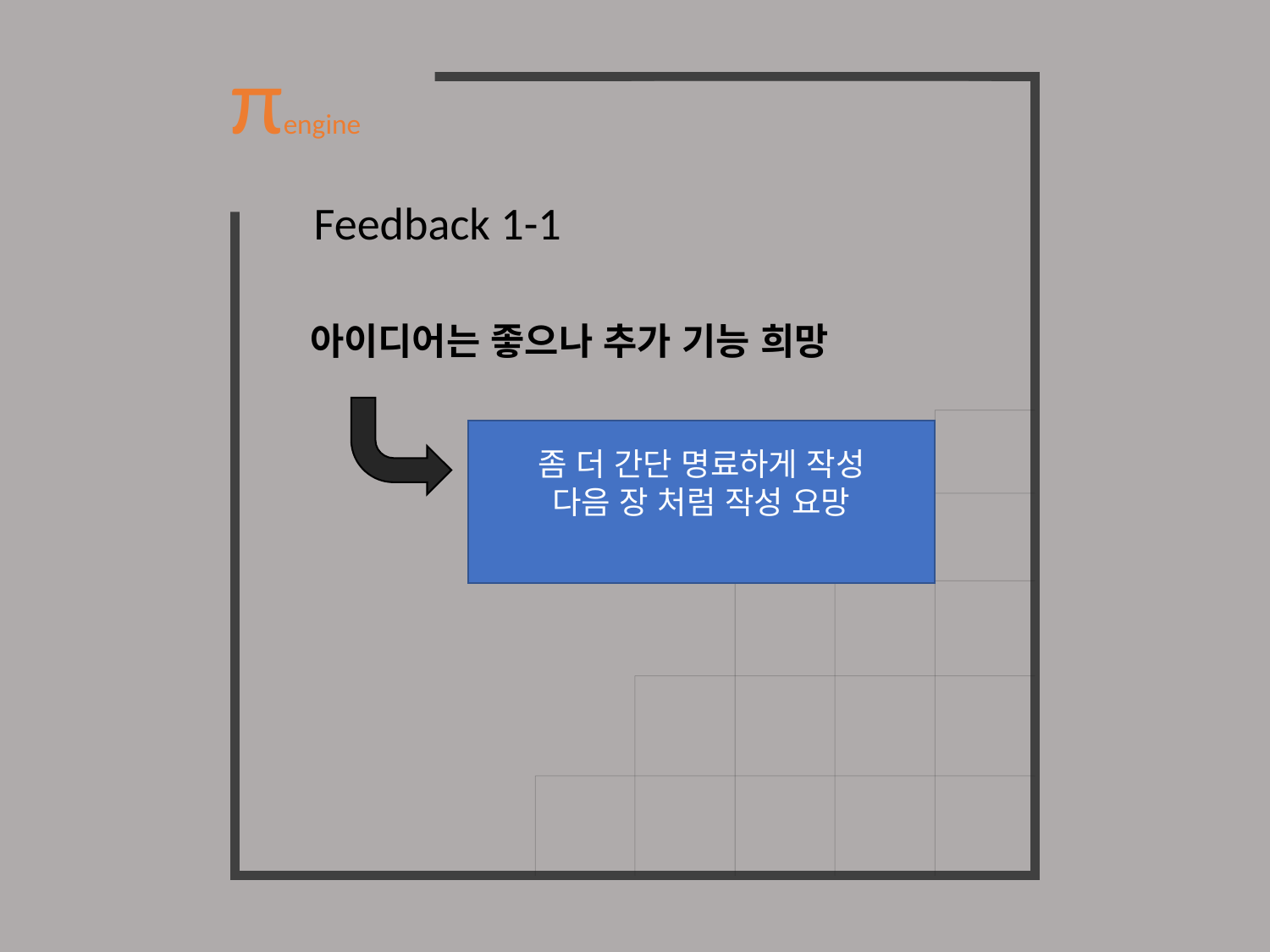

πengine

Feedback 1-1
아이디어는 좋으나 추가 기능 희망

좀 더 간단 명료하게 작성
다음 장 처럼 작성 요망